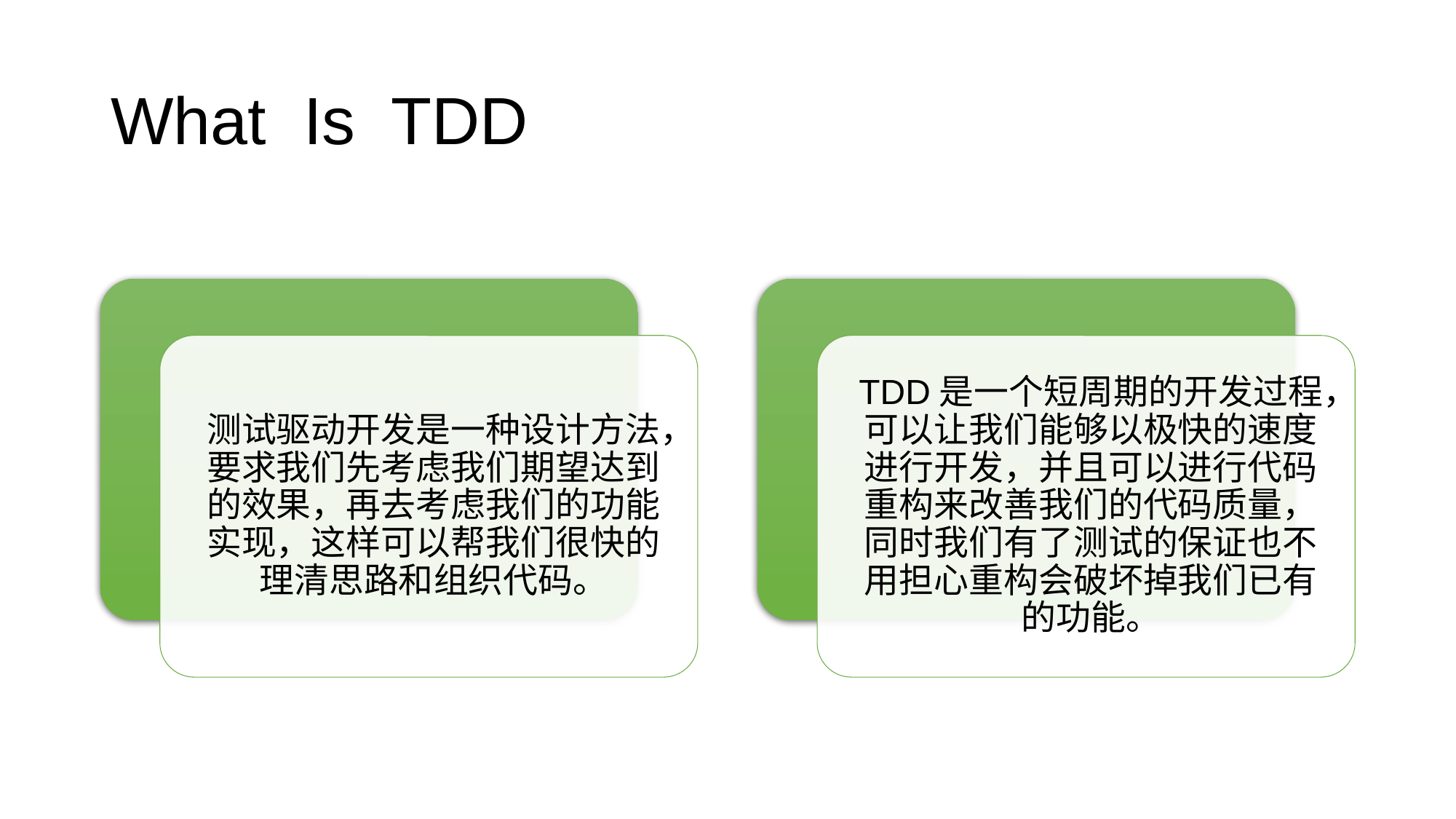

# What  Is  TDD
测试驱动开发是一种设计方法，要求我们先考虑我们期望达到的效果，再去考虑我们的功能实现，这样可以帮我们很快的理清思路和组织代码。
TDD是一个短周期的开发过程，可以让我们能够以极快的速度进行开发，并且可以进行代码重构来改善我们的代码质量，同时我们有了测试的保证也不用担心重构会破坏掉我们已有的功能。
上面讲了TDD开发模式与传统开发模式的区别，那么什么是TDD呢，TDD其实有两种说法，一种是Test Driver Development， 就是平常理解的测试驱动开发，还有一种是Test Driver Design，意思就是它是一种设计方法，要求我们先考虑我们期望达到的效果，再去考虑我们的功能实现，这样可以帮我们很快的理清思路和组织代码。

TDD是一个短周期的开发过程，可以让我们能够以极快的速度进行开发，并且可以进行代码重构来改善我们的代码质量，同时我们有了测试的保证也不用担心重构会破坏掉我们已有的功能。